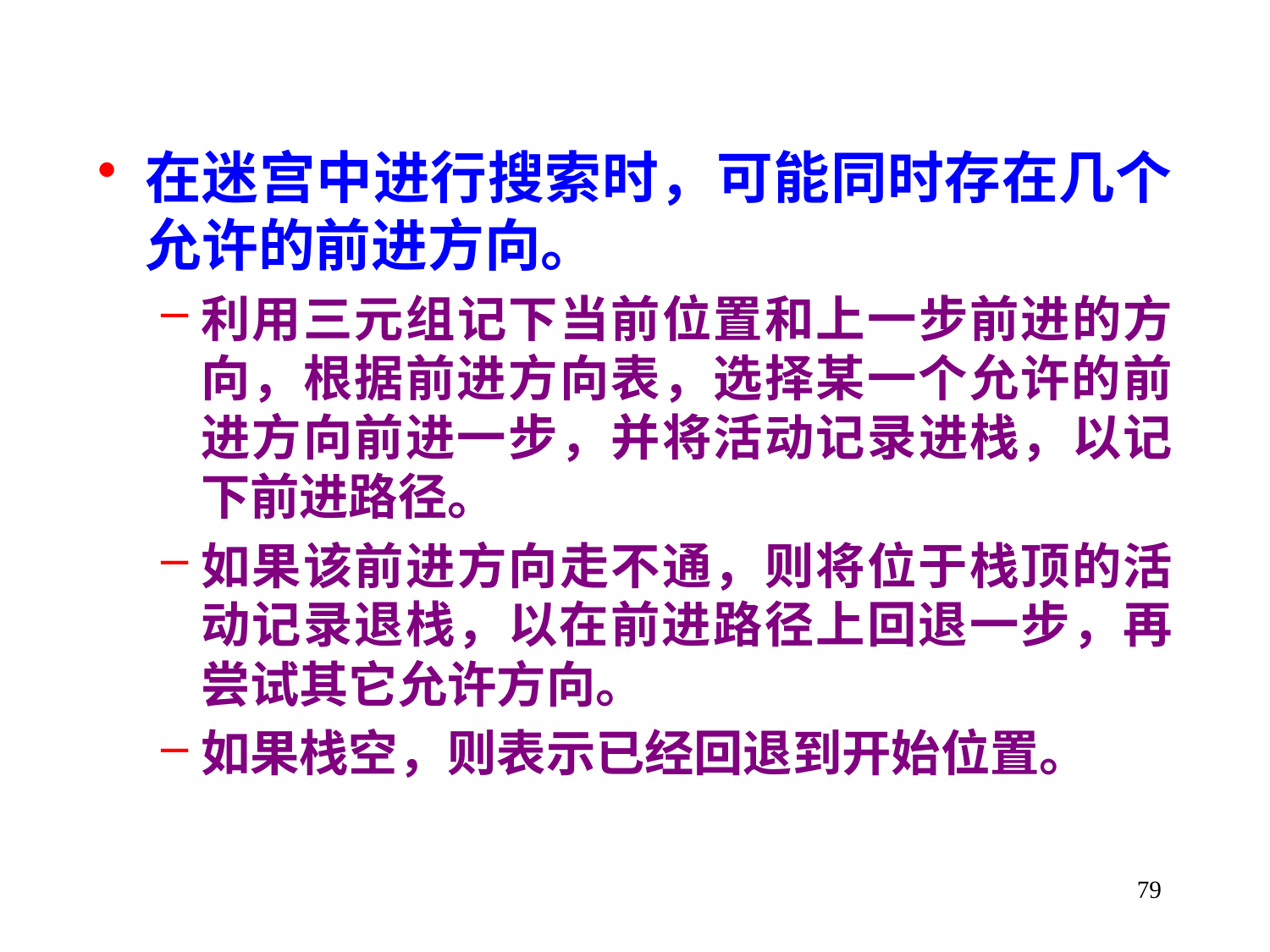

在迷宫中进行搜索时，可能同时存在几个允许的前进方向。
利用三元组记下当前位置和上一步前进的方向，根据前进方向表，选择某一个允许的前进方向前进一步，并将活动记录进栈，以记下前进路径。
如果该前进方向走不通，则将位于栈顶的活动记录退栈，以在前进路径上回退一步，再尝试其它允许方向。
如果栈空，则表示已经回退到开始位置。
79